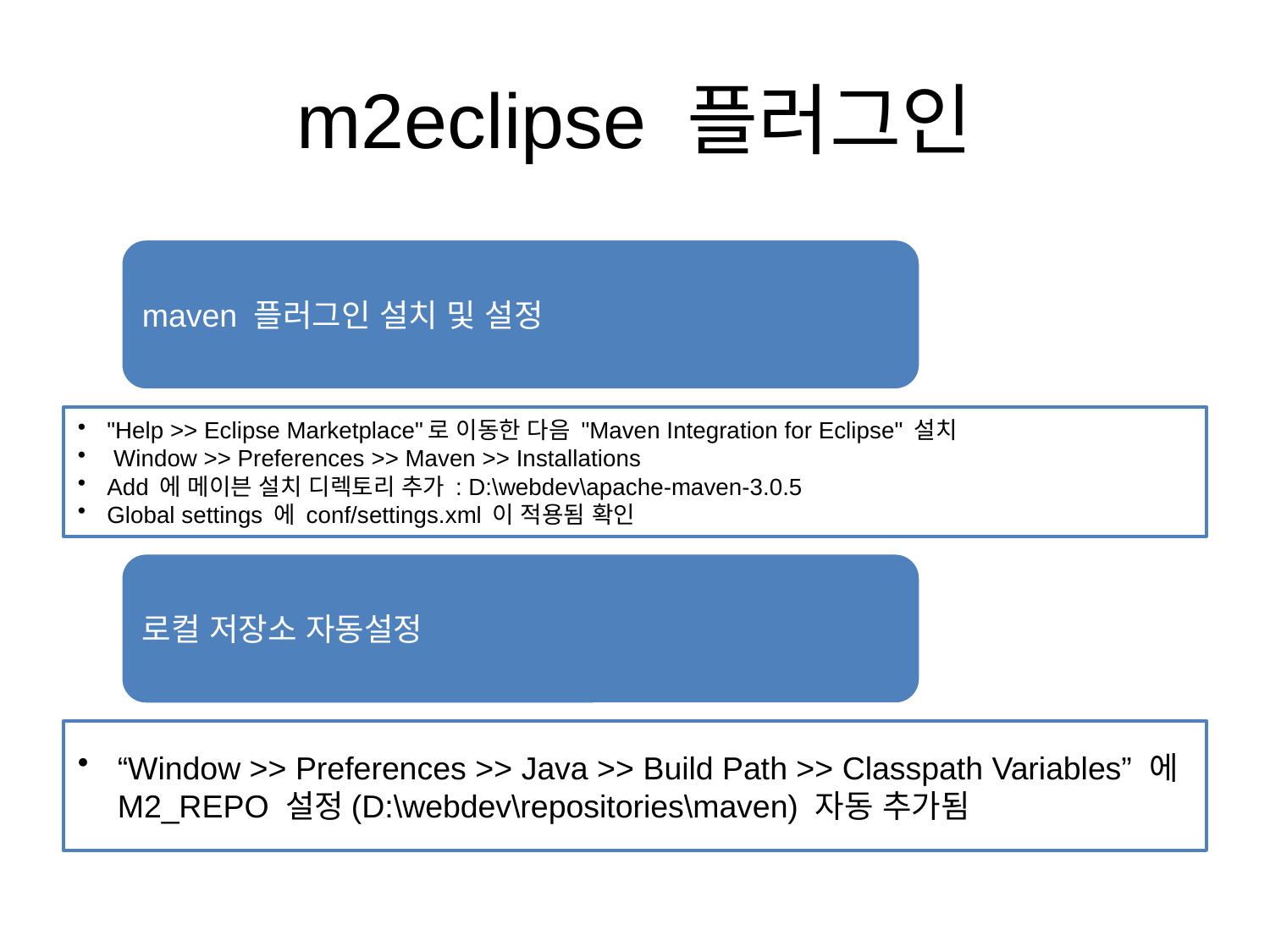

# m2eclipse 플러그인
maven 플러그인 설치 및 설정
"Help >> Eclipse Marketplace"로 이동한 다음 "Maven Integration for Eclipse" 설치
 Window >> Preferences >> Maven >> Installations
Add 에 메이븐 설치 디렉토리 추가 : D:\webdev\apache-maven-3.0.5
Global settings 에 conf/settings.xml 이 적용됨 확인
로컬 저장소 자동설정
“Window >> Preferences >> Java >> Build Path >> Classpath Variables” 에 M2_REPO 설정(D:\webdev\repositories\maven) 자동 추가됨